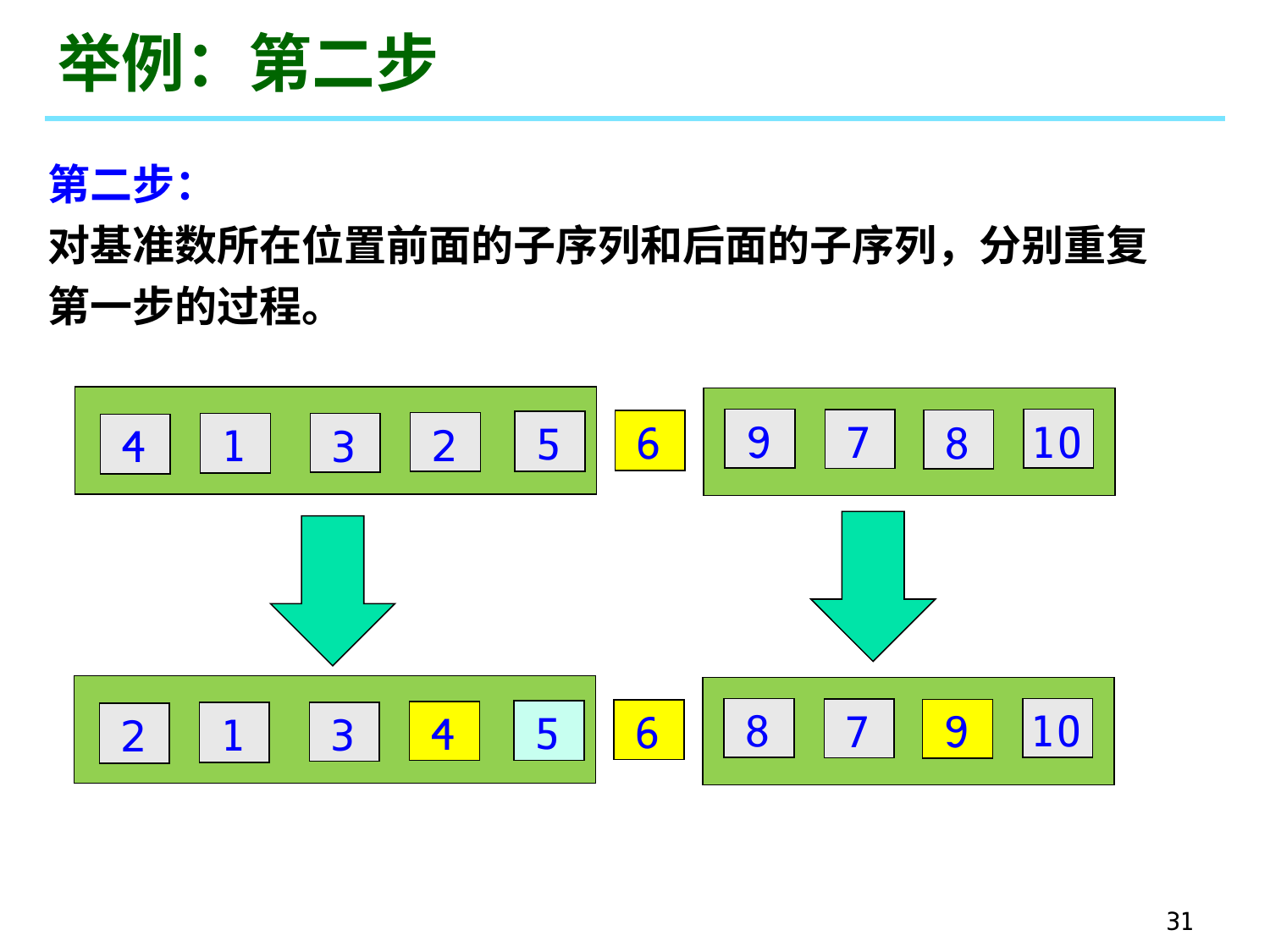

# 举例：第二步
第二步：
对基准数所在位置前面的子序列和后面的子序列，分别重复第一步的过程。

9
10
7
8
6
5
2
1
3
4

8
10
7
9
6
5
4
1
3
2
31